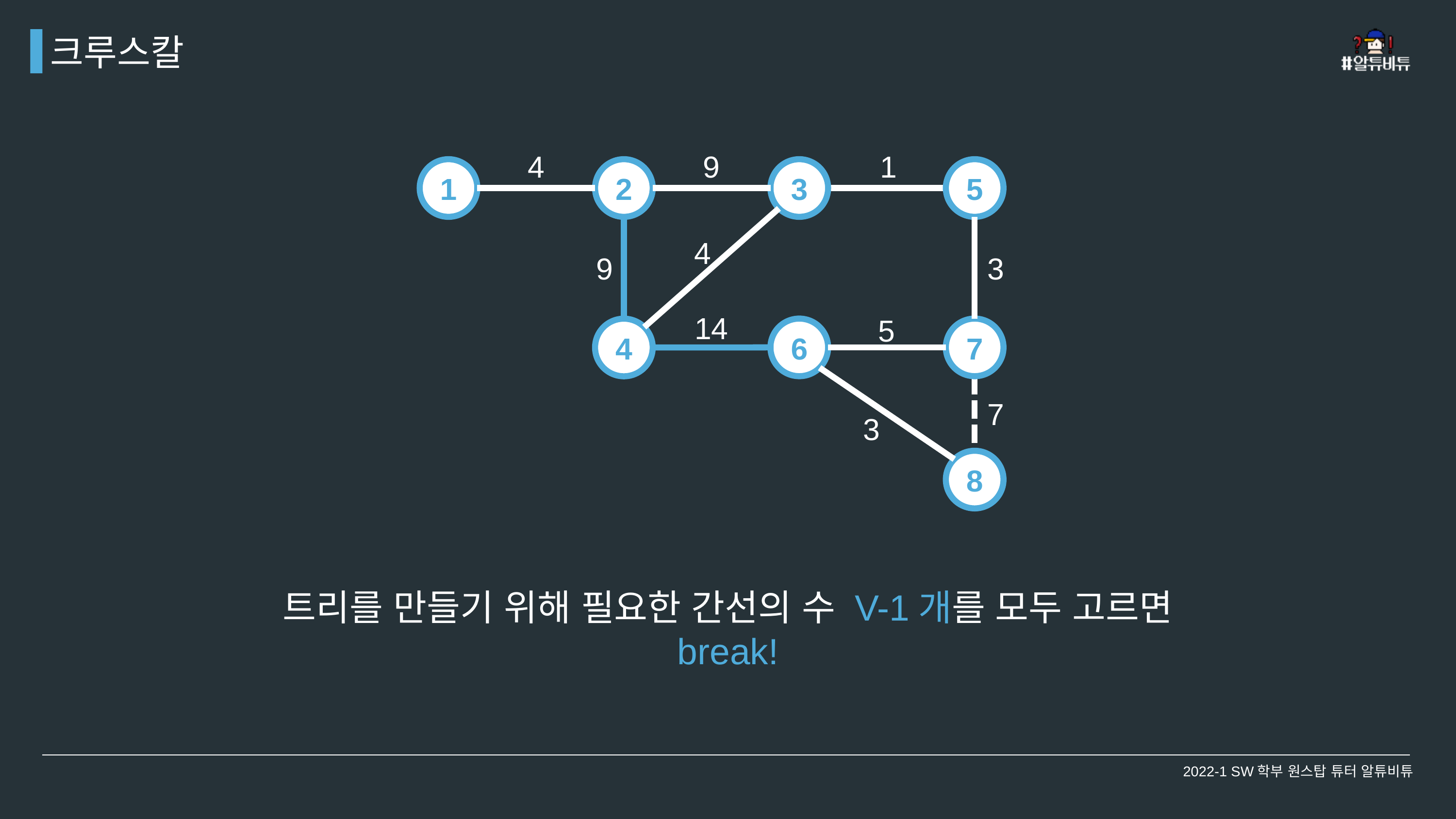

크루스칼
4
9
1
1
2
3
5
4
3
9
14
5
6
7
4
7
3
8
트리를 만들기 위해 필요한 간선의 수 V-1개를 모두 고르면
break!
2022-1 SW학부 원스탑 튜터 알튜비튜